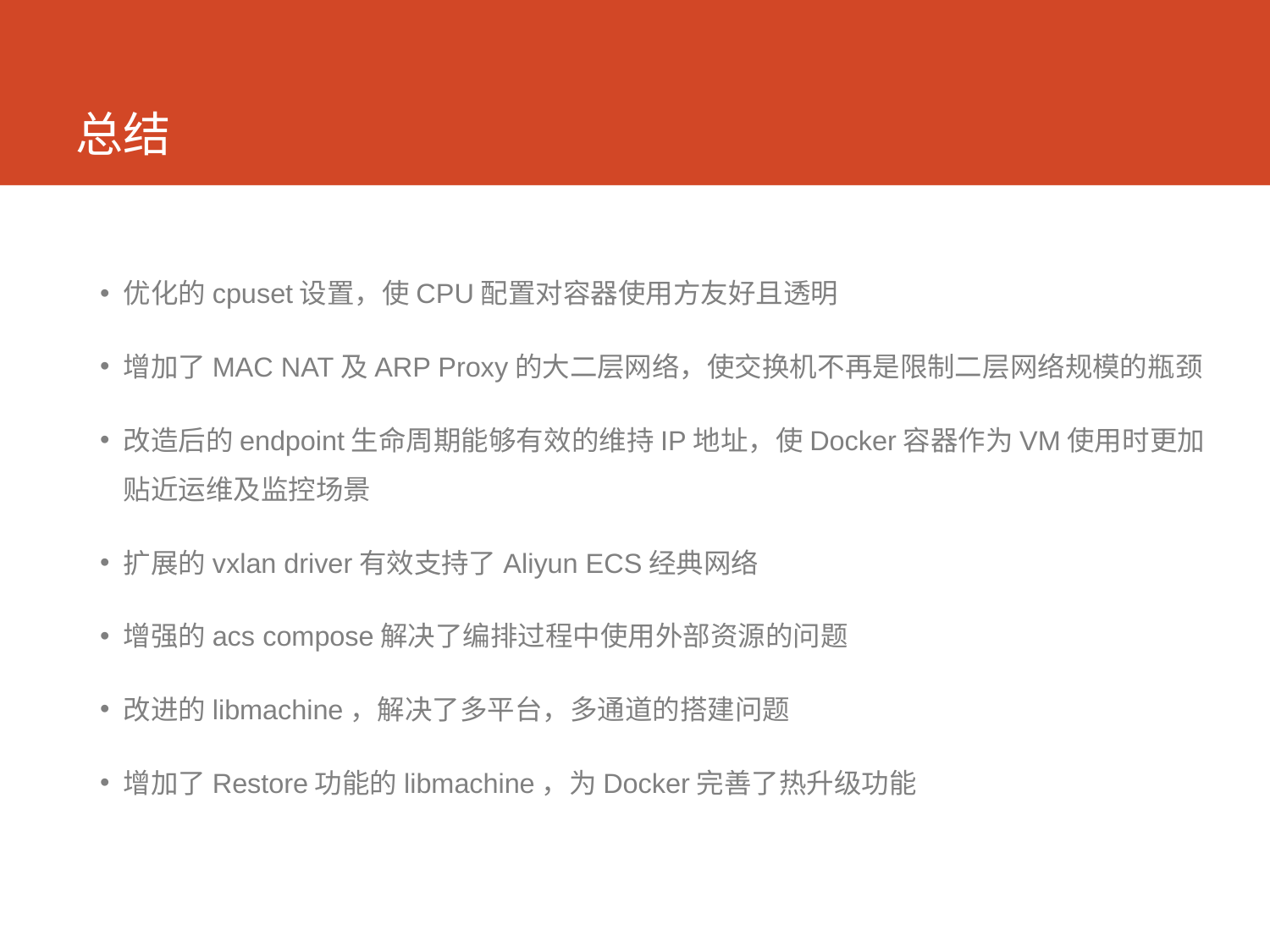

# 总结
优化的cpuset设置，使CPU配置对容器使用方友好且透明
增加了MAC NAT及ARP Proxy的大二层网络，使交换机不再是限制二层网络规模的瓶颈
改造后的endpoint生命周期能够有效的维持IP地址，使Docker容器作为VM使用时更加贴近运维及监控场景
扩展的vxlan driver有效支持了Aliyun ECS经典网络
增强的acs compose解决了编排过程中使用外部资源的问题
改进的libmachine，解决了多平台，多通道的搭建问题
增加了Restore功能的libmachine，为Docker完善了热升级功能